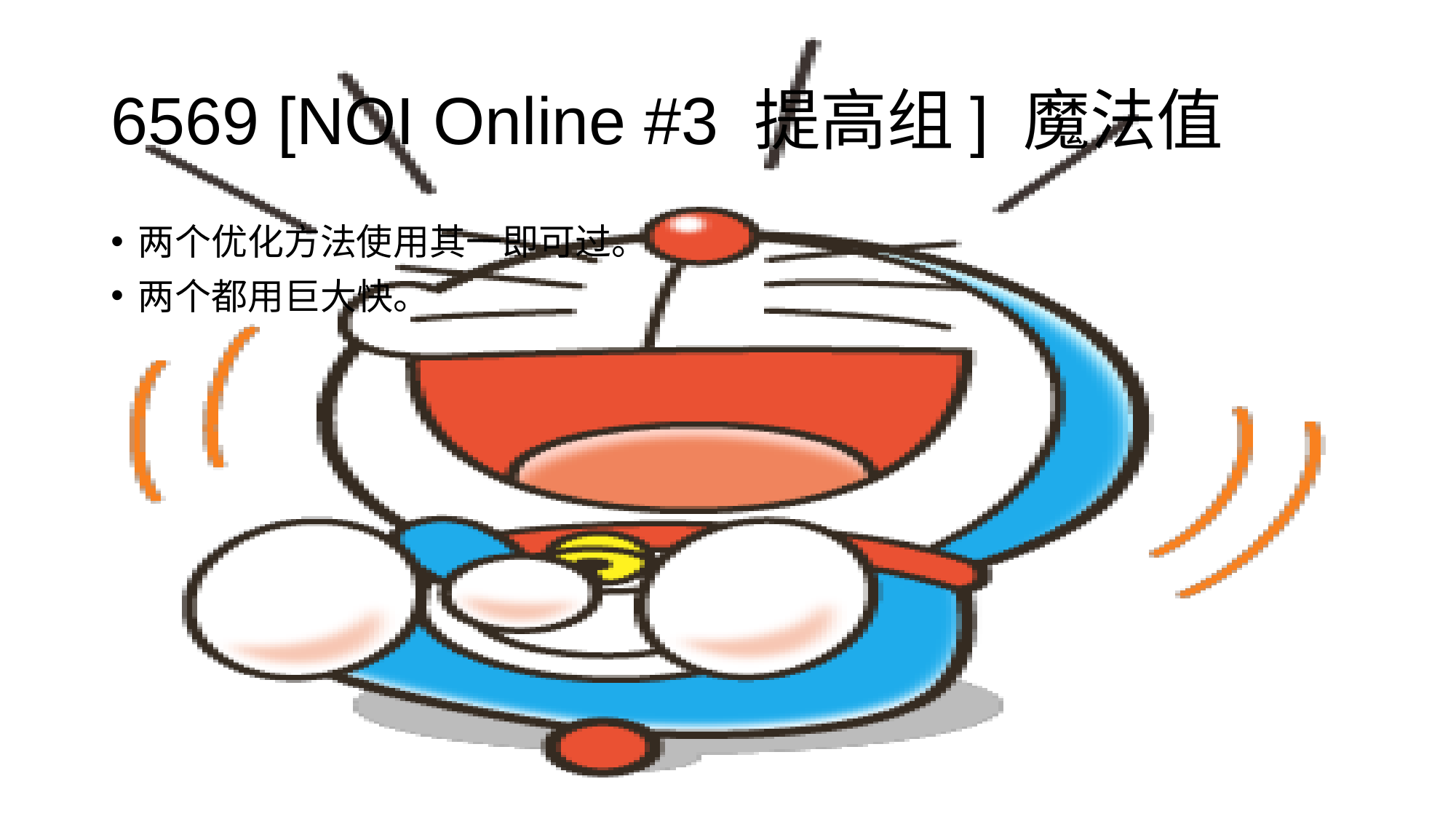

# 6569 [NOI Online #3 提高组] 魔法值
两个优化方法使用其一即可过。
两个都用巨大快。